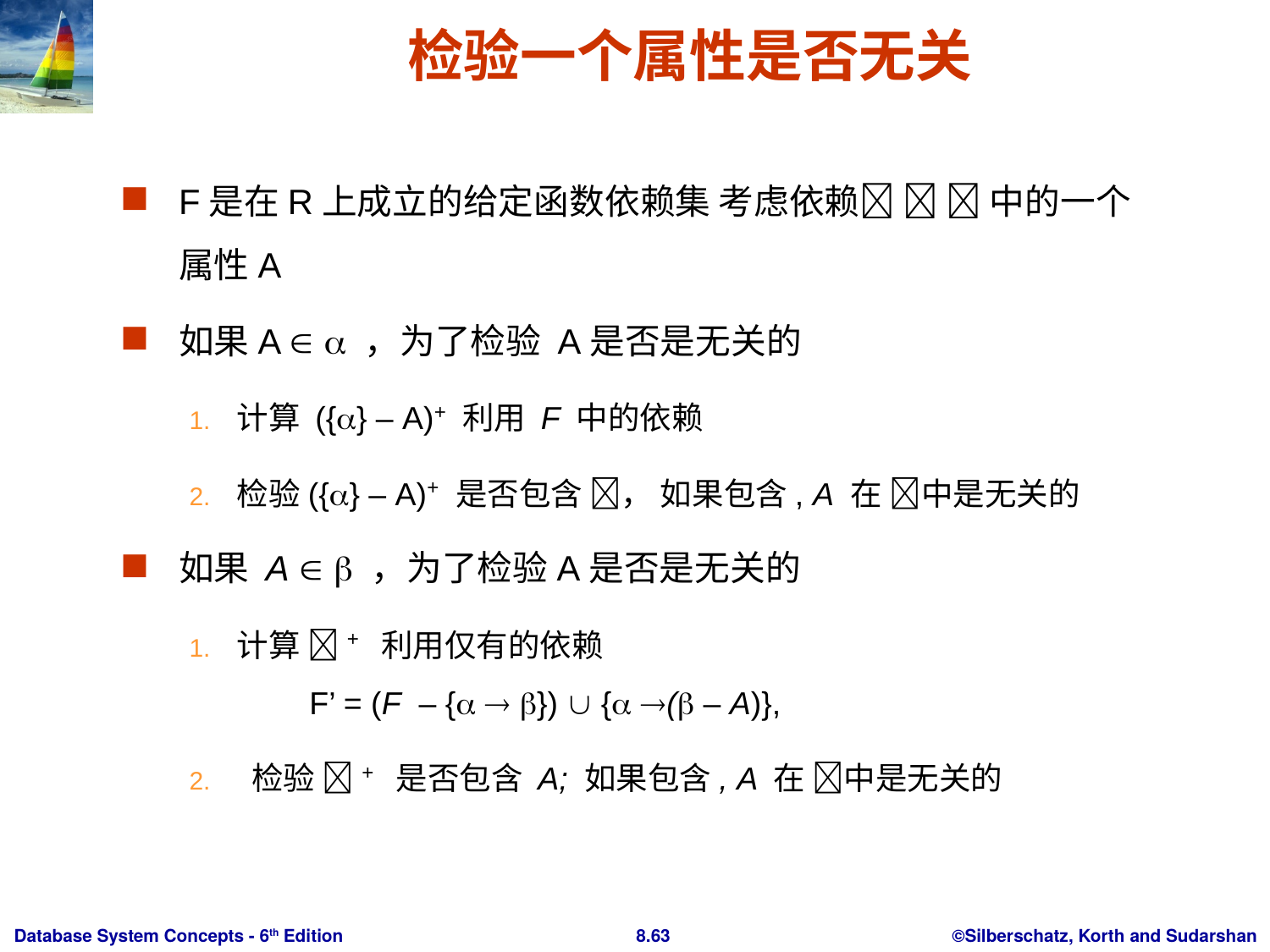

# 检验一个属性是否无关
F是在R上成立的给定函数依赖集 考虑依赖α → β 中的一个属性A
如果A ∈ α ，为了检验 A是否是无关的
计算 ({α} – A)+ 利用 F 中的依赖
检验({α} – A)+ 是否包含 β， 如果包含, A 在 α中是无关的
如果 A ∈ β ，为了检验A是否是无关的
计算 α+  利用仅有的依赖
         F’ = (F  – {α → β}) ∪ {α →(β – A)},
 检验 α+  是否包含 A; 如果包含, A 在 β中是无关的